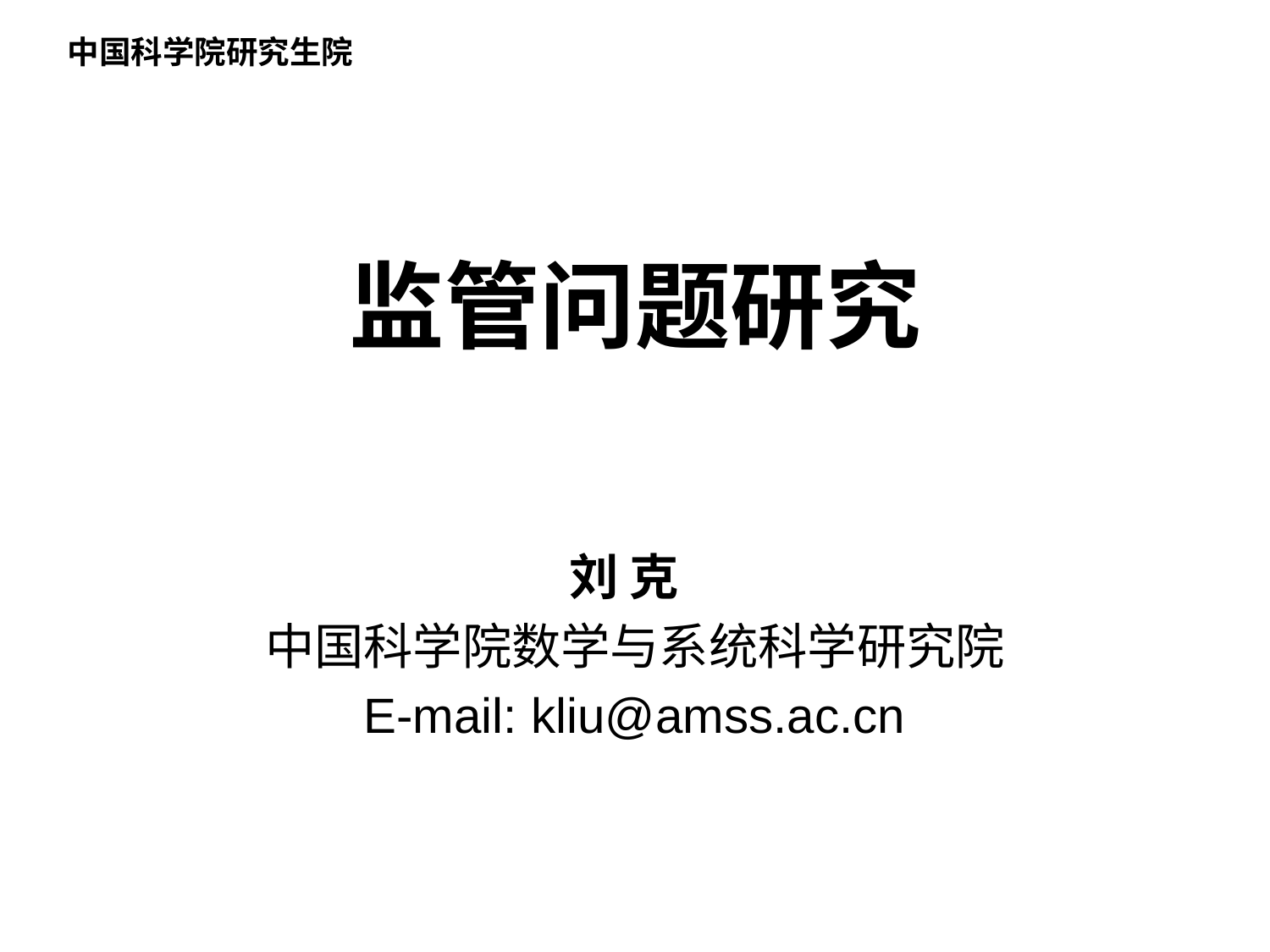

中国科学院研究生院
# 监管问题研究
刘 克
中国科学院数学与系统科学研究院
E-mail: kliu@amss.ac.cn